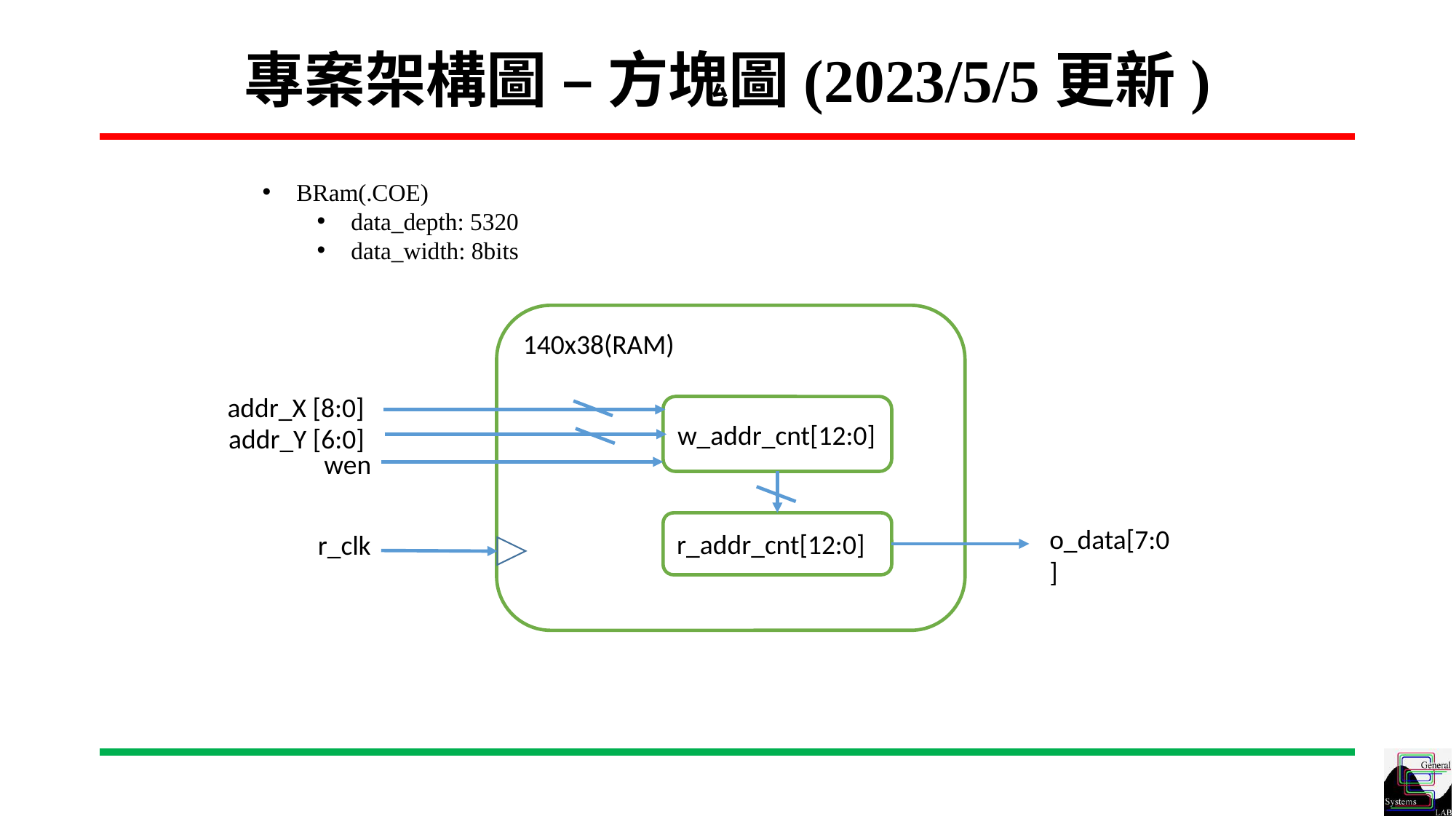

# 專案架構圖 – 方塊圖(2023/5/5更新)
BRam(.COE)
data_depth: 5320
data_width: 8bits
140x38(RAM)
addr_X [8:0]
w_addr_cnt[12:0]
addr_Y [6:0]
wen
r_addr_cnt[12:0]
o_data[7:0]
r_clk